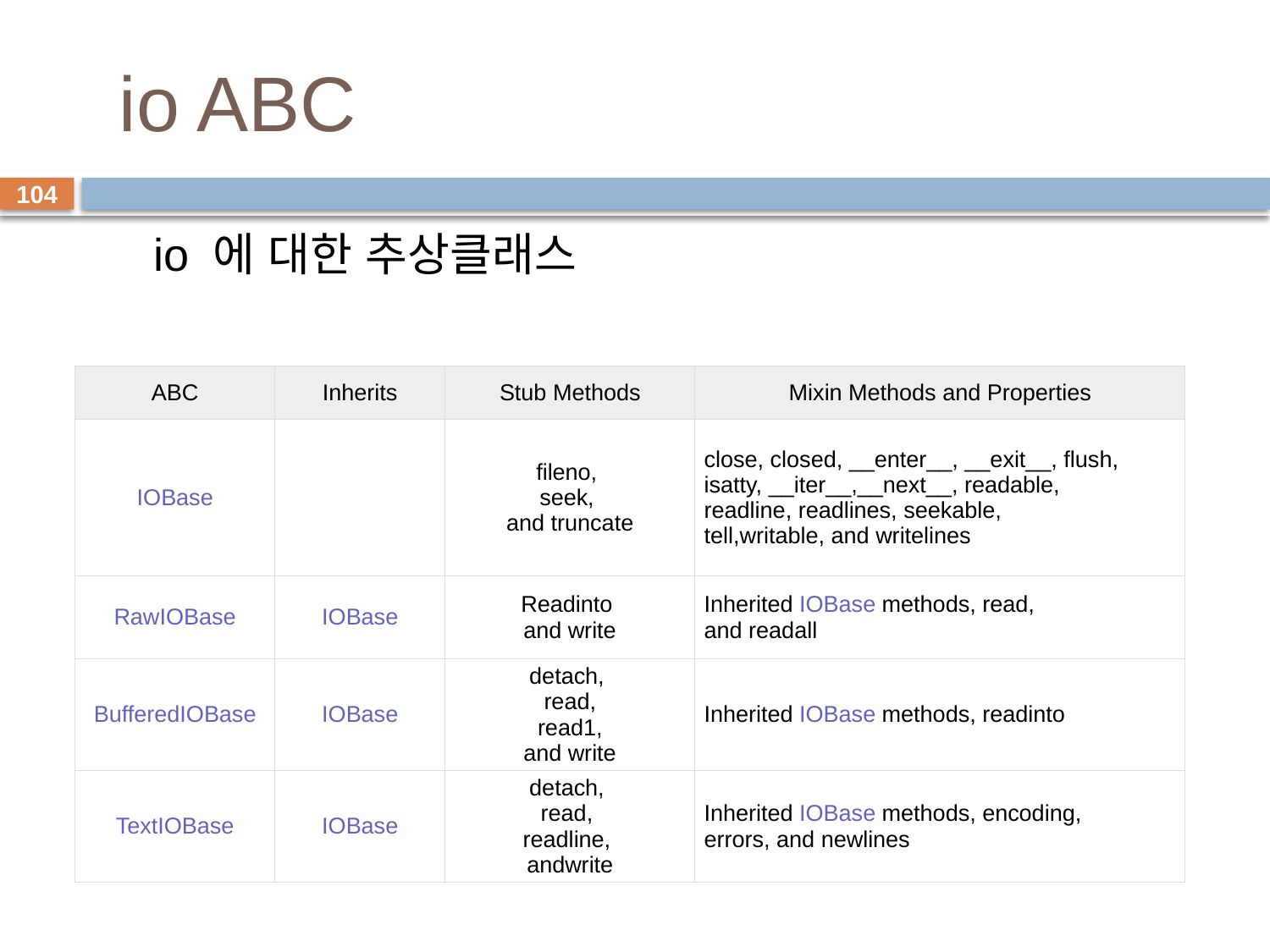

# io ABC
104
 io 에 대한 추상클래스
| ABC | Inherits | Stub Methods | Mixin Methods and Properties |
| --- | --- | --- | --- |
| IOBase |  | fileno,  seek, and truncate | close, closed, \_\_enter\_\_, \_\_exit\_\_, flush,  isatty, \_\_iter\_\_,\_\_next\_\_, readable,  readline, readlines, seekable,  tell,writable, and writelines |
| RawIOBase | IOBase | Readinto  and write | Inherited IOBase methods, read, and readall |
| BufferedIOBase | IOBase | detach,  read, read1, and write | Inherited IOBase methods, readinto |
| TextIOBase | IOBase | detach,  read,  readline, andwrite | Inherited IOBase methods, encoding,  errors, and newlines |